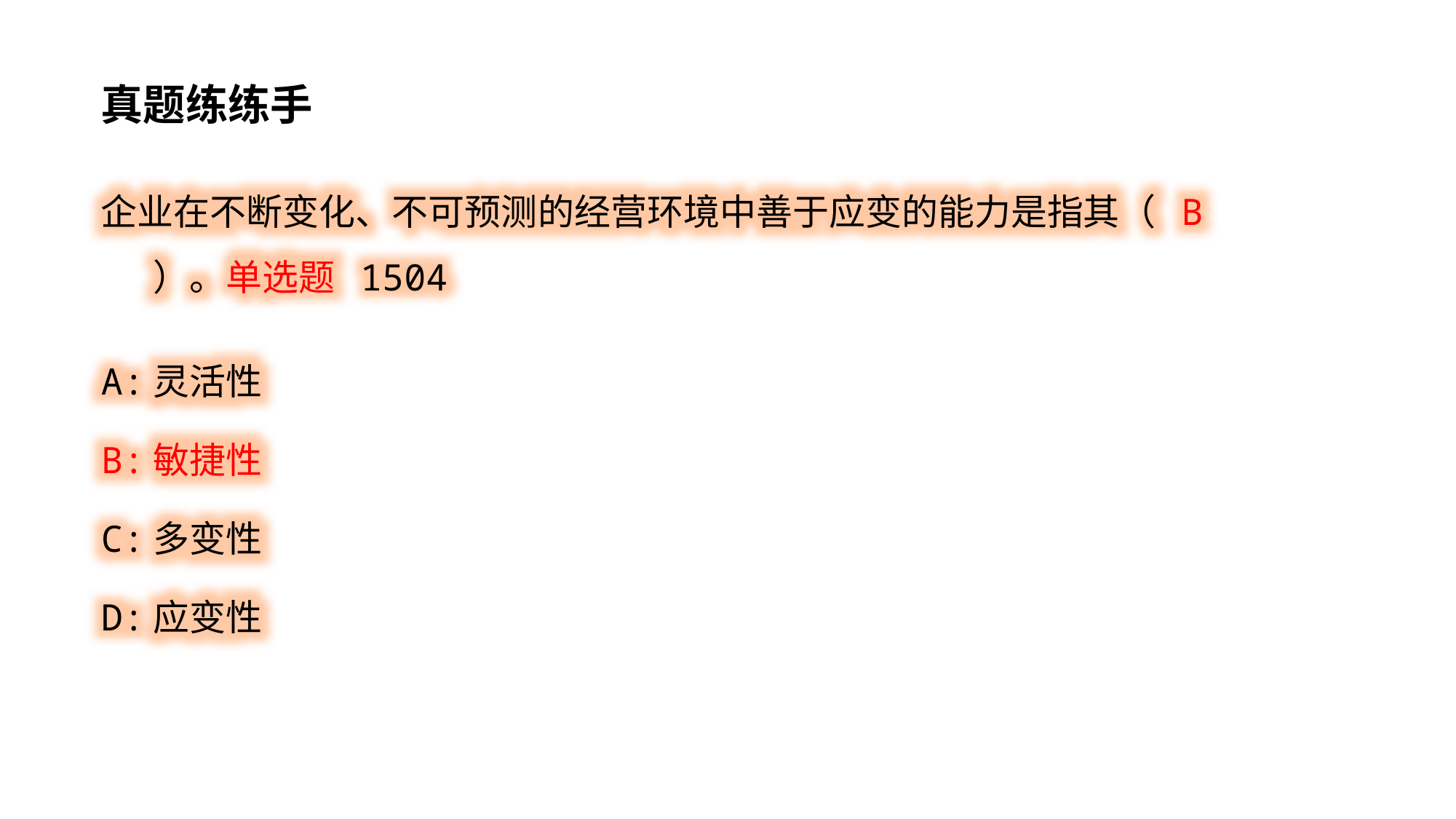

真题练练手
企业在不断变化、不可预测的经营环境中善于应变的能力是指其（  B        ）。单选题  1504

A:灵活性

B:敏捷性

C:多变性

D:应变性